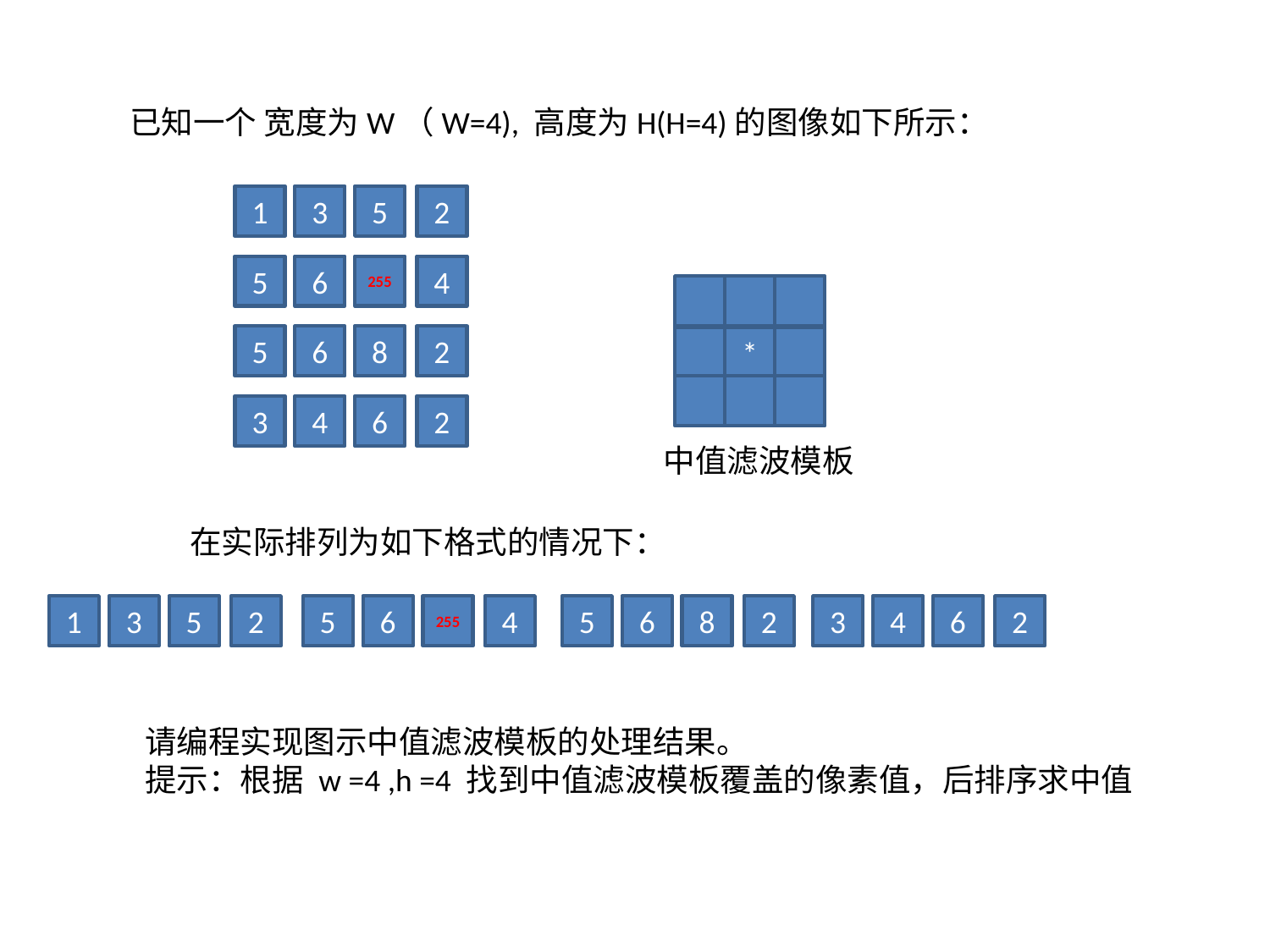

已知一个 宽度为W（W=4), 高度为H(H=4)的图像如下所示：
1
3
5
2
5
6
255
4

5
6
8
2

*

3
4
6
2
中值滤波模板
在实际排列为如下格式的情况下：
1
3
5
2
5
6
255
4
5
6
8
2
3
4
6
2
请编程实现图示中值滤波模板的处理结果。
提示：根据 w =4 ,h =4 找到中值滤波模板覆盖的像素值，后排序求中值